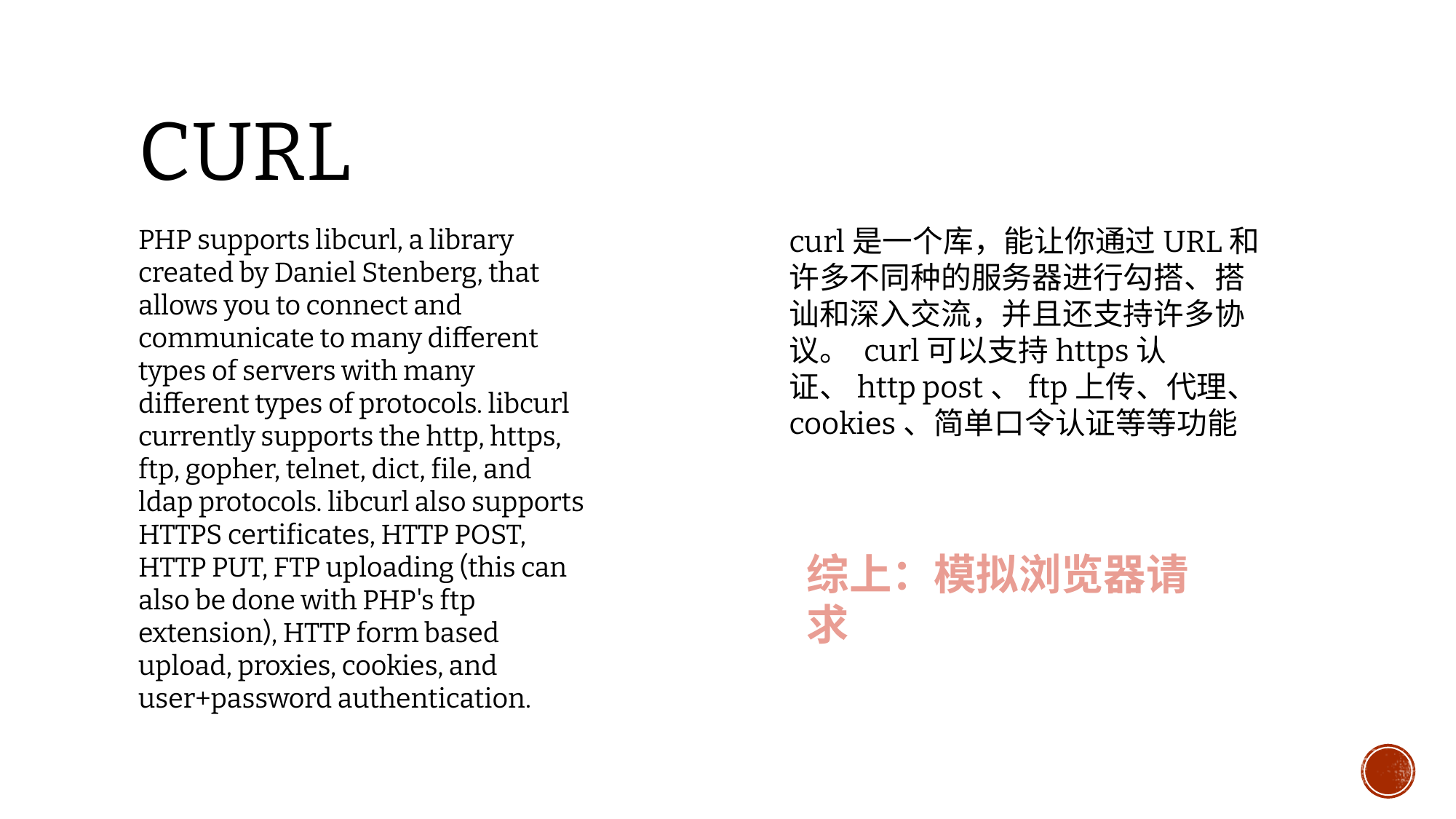

# curl
PHP supports libcurl, a library created by Daniel Stenberg, that allows you to connect and communicate to many different types of servers with many different types of protocols. libcurl currently supports the http, https, ftp, gopher, telnet, dict, file, and ldap protocols. libcurl also supports HTTPS certificates, HTTP POST, HTTP PUT, FTP uploading (this can also be done with PHP's ftp extension), HTTP form based upload, proxies, cookies, and user+password authentication.
curl是一个库，能让你通过URL和许多不同种的服务器进行勾搭、搭讪和深入交流，并且还支持许多协议。 curl可以支持https认证、http post、ftp上传、代理、cookies、简单口令认证等等功能
综上：模拟浏览器请求